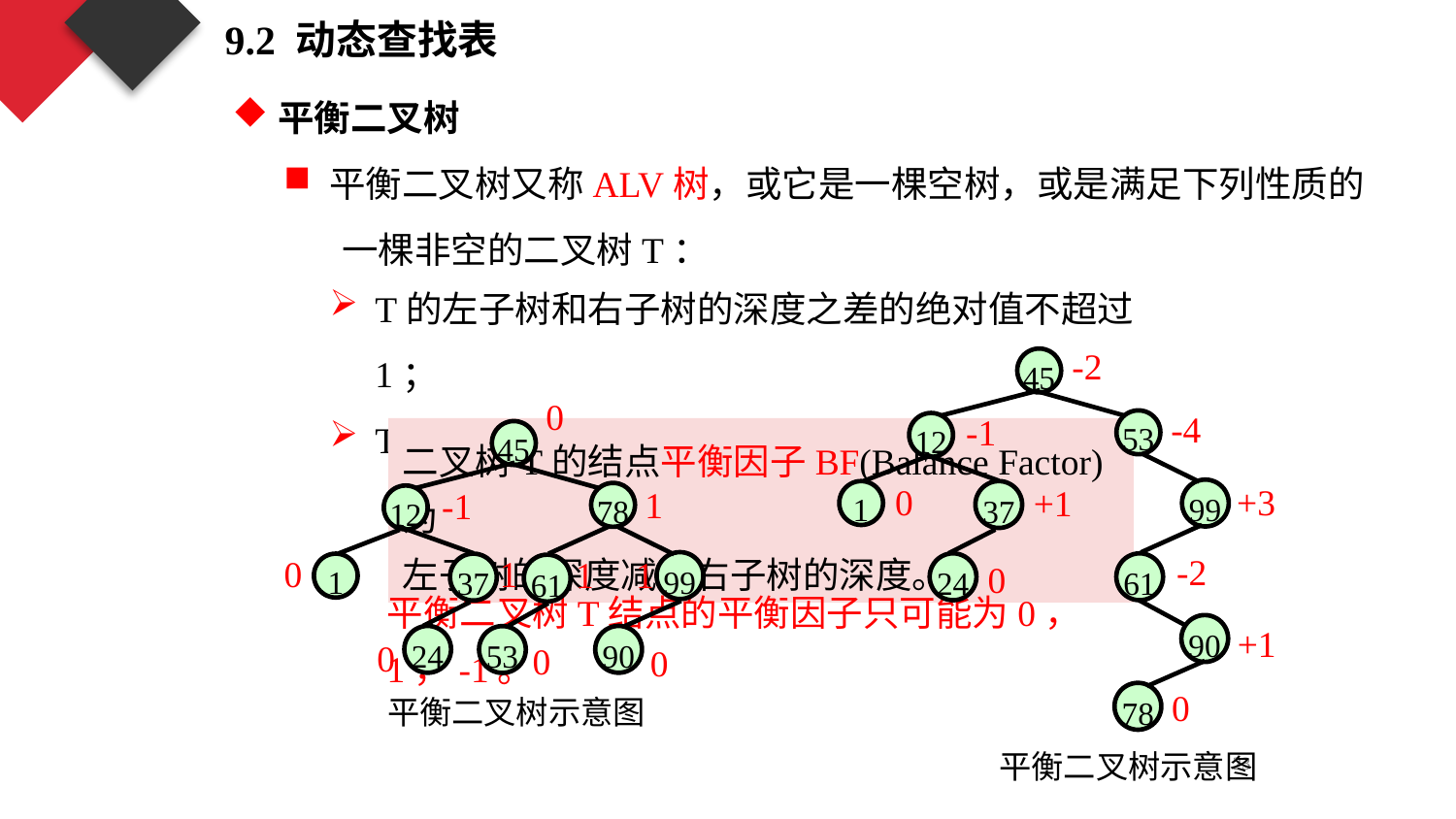

9.2 动态查找表
平衡二叉树
平衡二叉树又称ALV树，或它是一棵空树，或是满足下列性质的
      一棵非空的二叉树T：
T的左子树和右子树的深度之差的绝对值不超过1；
T的左子树和右子树均为平衡二叉树。
-2
45

-4
-1
53
12

0
+3
+1
99
1
37

-2
0
61
24

+1
90

0
78
平衡二叉树示意图
0
45

1
-1
78
12

1
0
1
1
99
1
37
61

24
90
53
0
0
0
平衡二叉树示意图
二叉树T的结点平衡因子BF(Balance Factor)为
左子树的深度减去右子树的深度。
平衡二叉树T结点的平衡因子只可能为0，1，-1。
23